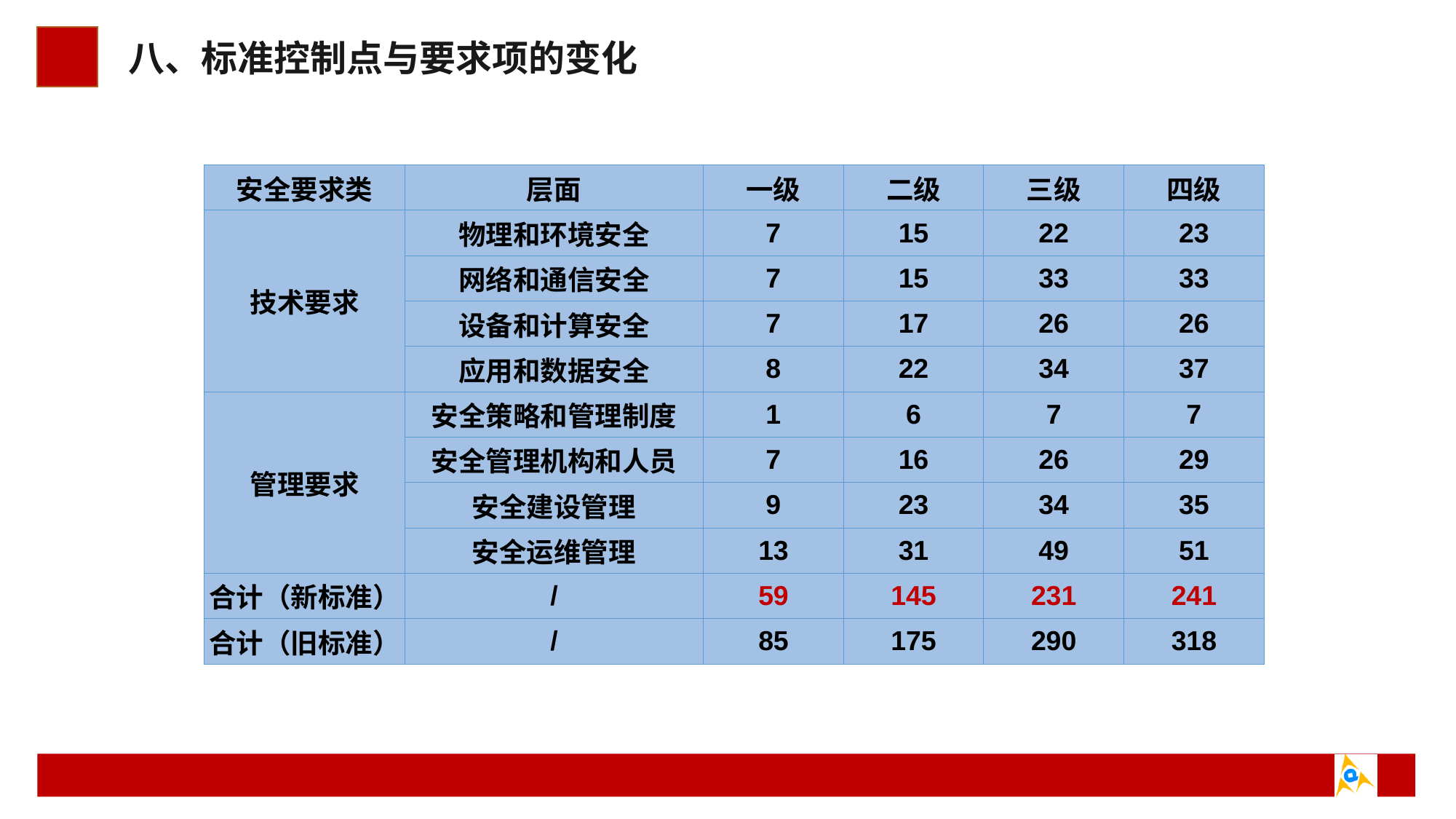

# 八、标准控制点与要求项的变化
| 安全要求类 | 层面 | 一级 | 二级 | 三级 | 四级 |
| --- | --- | --- | --- | --- | --- |
| 技术要求 | 物理和环境安全 | 7 | 15 | 22 | 23 |
|  | 网络和通信安全 | 7 | 15 | 33 | 33 |
|  | 设备和计算安全 | 7 | 17 | 26 | 26 |
|  | 应用和数据安全 | 8 | 22 | 34 | 37 |
| 管理要求 | 安全策略和管理制度 | 1 | 6 | 7 | 7 |
|  | 安全管理机构和人员 | 7 | 16 | 26 | 29 |
|  | 安全建设管理 | 9 | 23 | 34 | 35 |
|  | 安全运维管理 | 13 | 31 | 49 | 51 |
| 合计（新标准） | / | 59 | 145 | 231 | 241 |
| 合计（旧标准） | / | 85 | 175 | 290 | 318 |